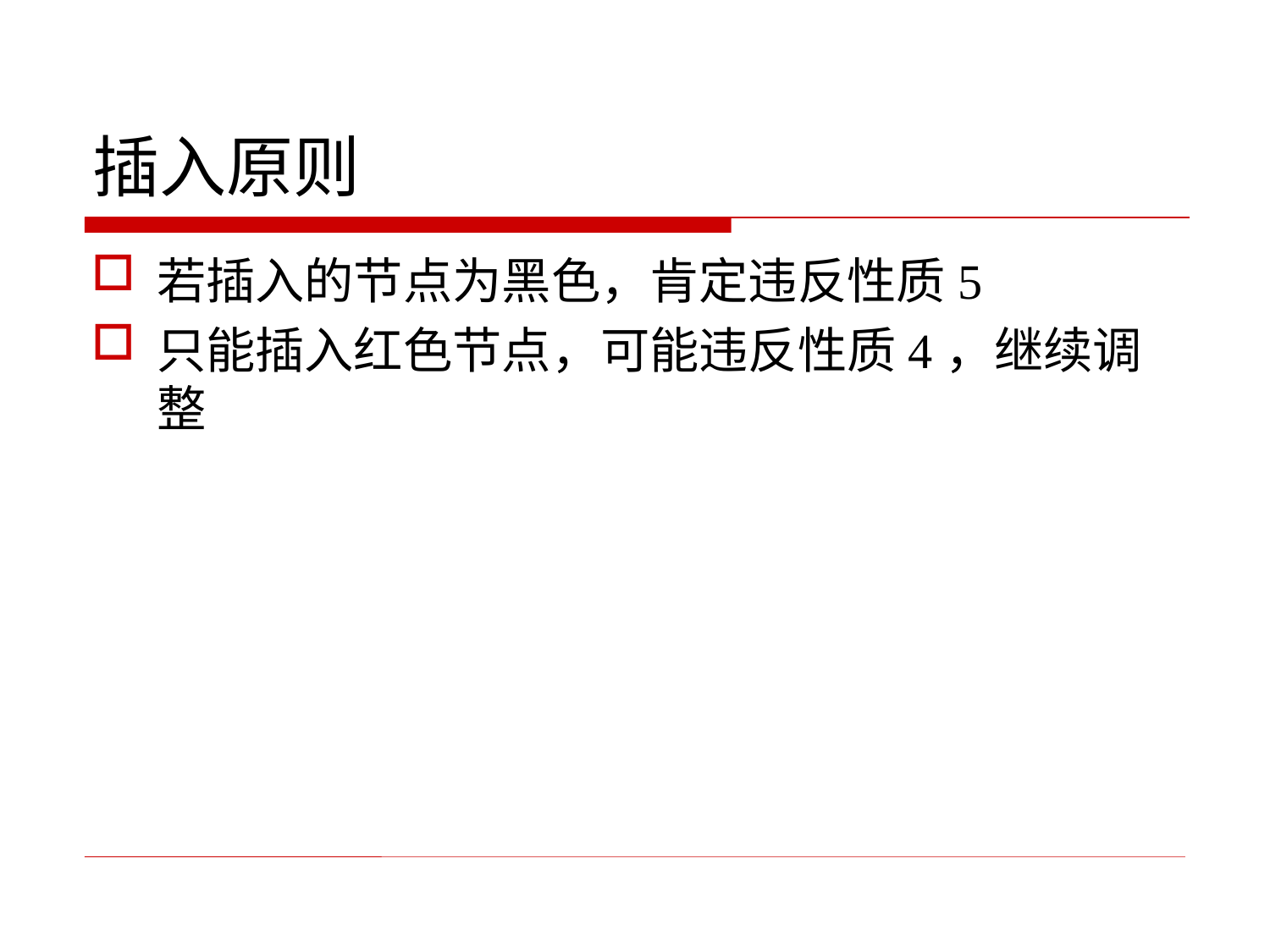

# 插入原则
若插入的节点为黑色，肯定违反性质5
只能插入红色节点，可能违反性质4，继续调整